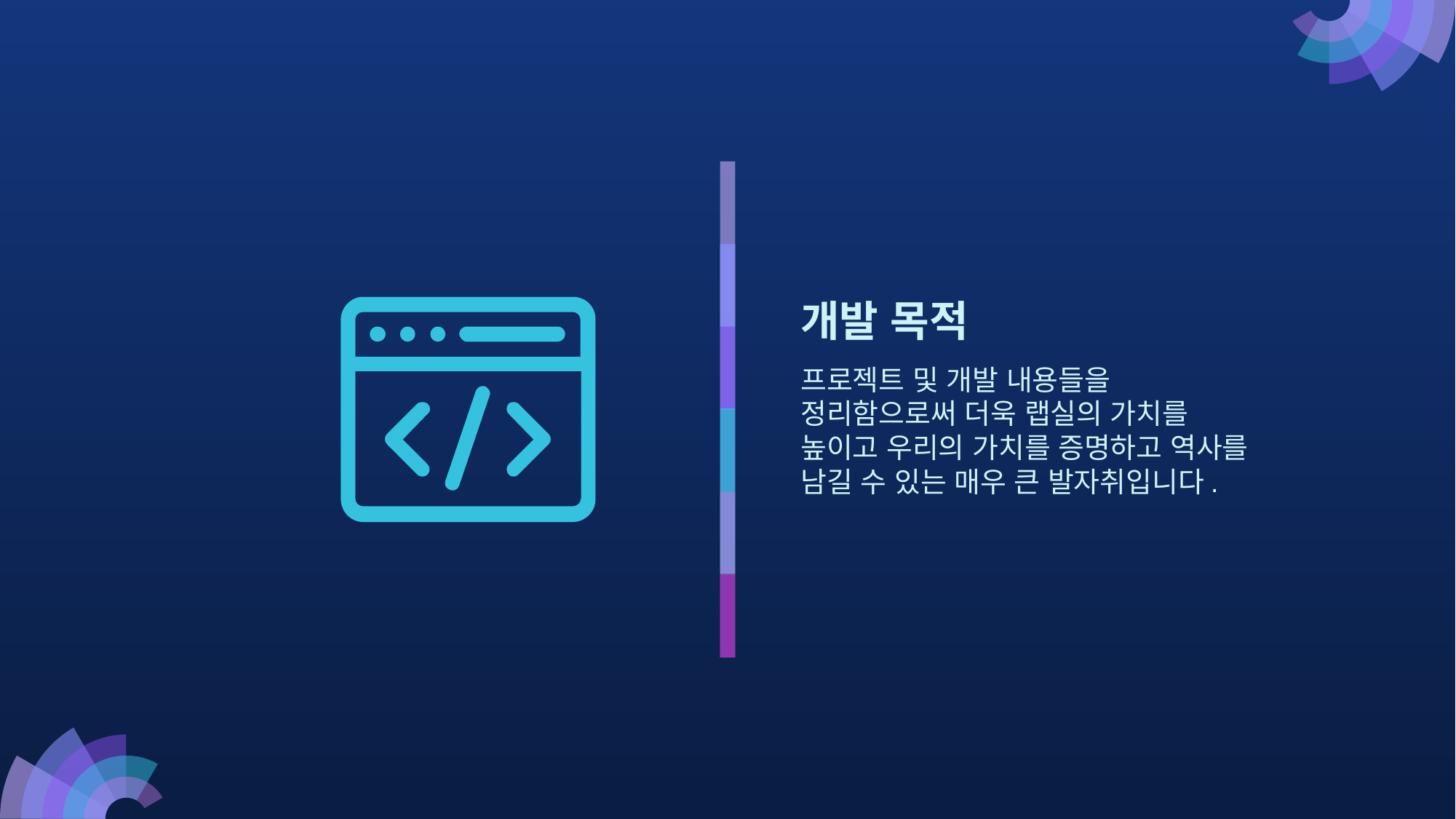

# 개발 목적

프로젝트 및 개발 내용들을 정리함으로써 더욱 랩실의 가치를 높이고 우리의 가치를 증명하고 역사를 남길 수 있는 매우 큰 발자취입니다.